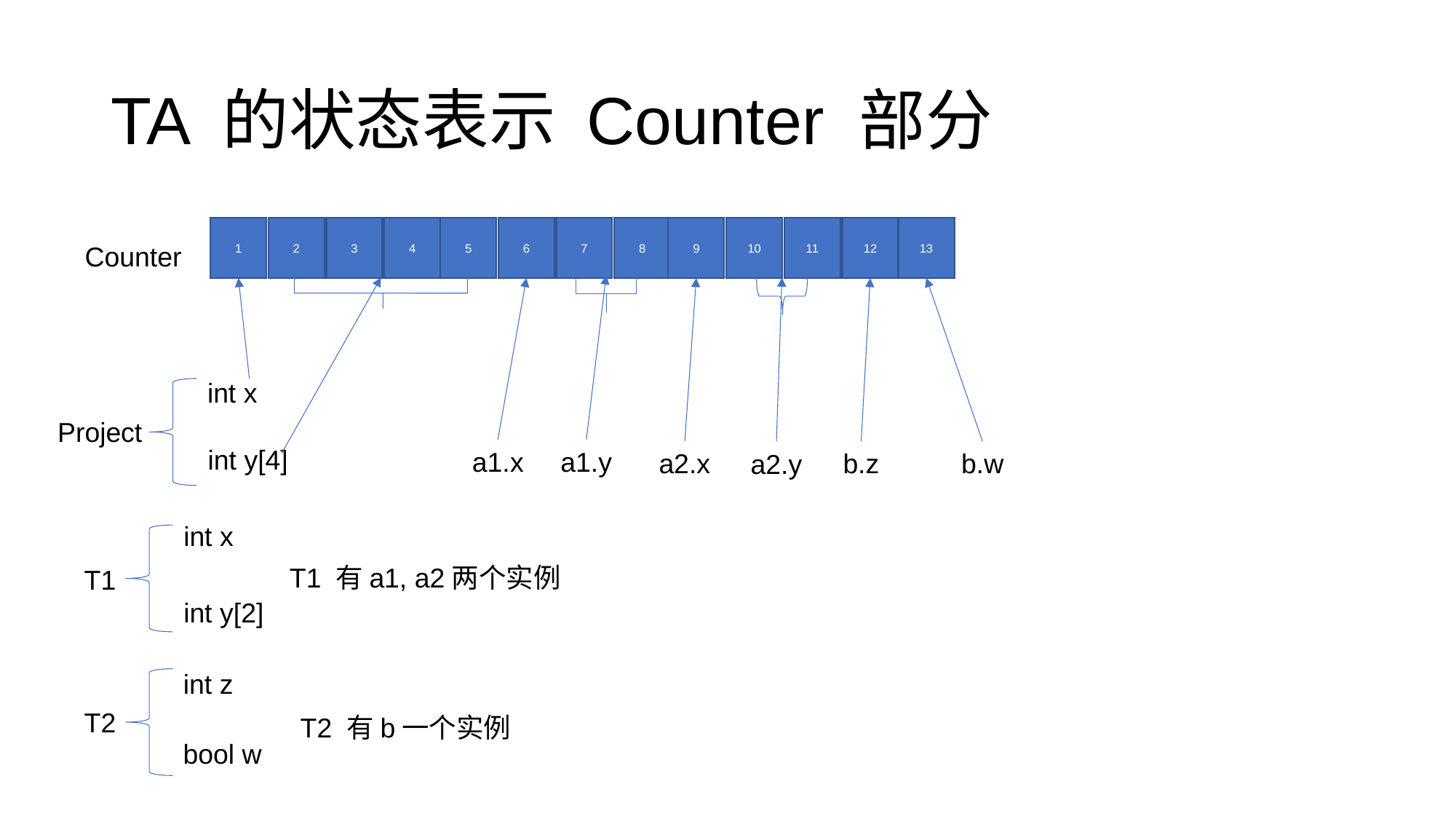

# TA 的状态表示 Counter 部分

12
11
13
10
9
8
7
6
5
4
3
2
1
Counter

int x

Project
int y[4]
a1.x
a1.y
a2.x
b.z
b.w
a2.y
int x

T1
int y[2]
int z

T2
bool w
T1 有a1, a2两个实例
T2 有b一个实例